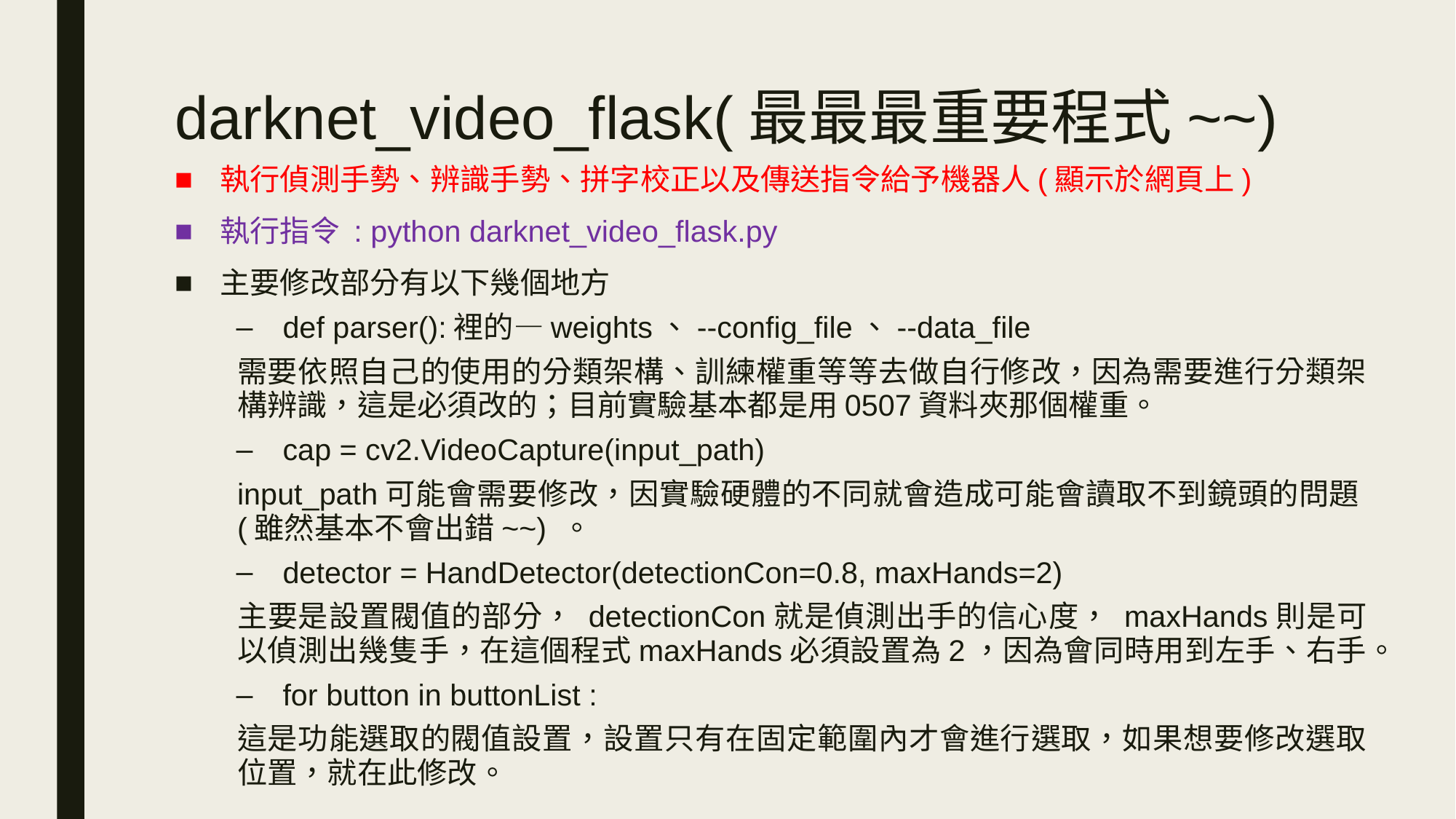

# darknet_video_flask(最最最重要程式~~)
執行偵測手勢、辨識手勢、拼字校正以及傳送指令給予機器人(顯示於網頁上)
執行指令 : python darknet_video_flask.py
主要修改部分有以下幾個地方
def parser():裡的—weights、--config_file、--data_file
需要依照自己的使用的分類架構、訓練權重等等去做自行修改，因為需要進行分類架構辨識，這是必須改的；目前實驗基本都是用0507資料夾那個權重。
cap = cv2.VideoCapture(input_path)
input_path可能會需要修改，因實驗硬體的不同就會造成可能會讀取不到鏡頭的問題(雖然基本不會出錯~~) 。
detector = HandDetector(detectionCon=0.8, maxHands=2)
主要是設置閥值的部分， detectionCon就是偵測出手的信心度， maxHands則是可以偵測出幾隻手，在這個程式maxHands必須設置為2，因為會同時用到左手、右手。
for button in buttonList :
這是功能選取的閥值設置，設置只有在固定範圍內才會進行選取，如果想要修改選取位置，就在此修改。